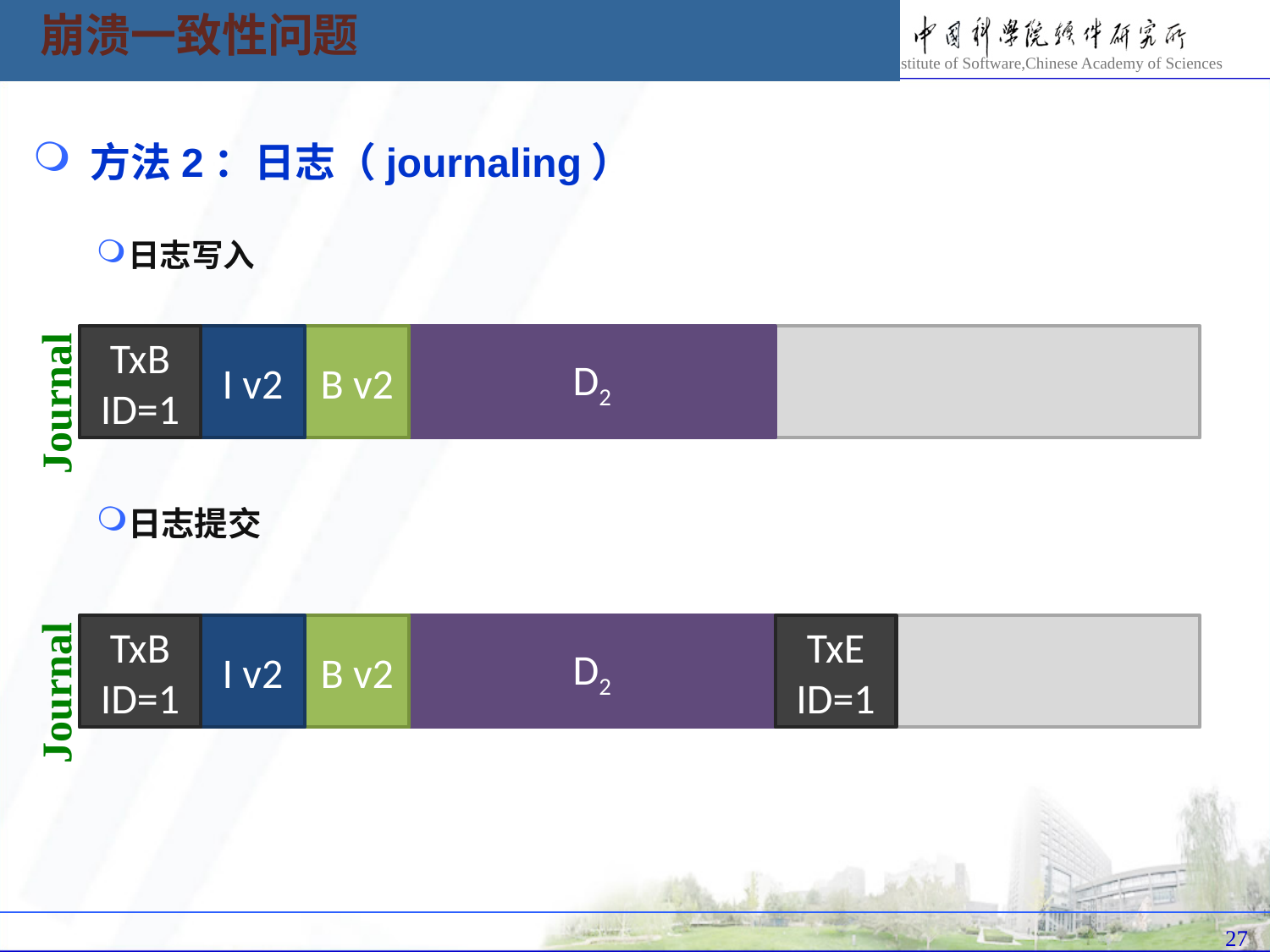

崩溃一致性问题
 方法2：日志（journaling）

日志写入

日志提交

I v2
D2

TxB
ID=1
B v2
Journal
I v2
D2
TxE
ID=1

TxB
ID=1
B v2
Journal
27